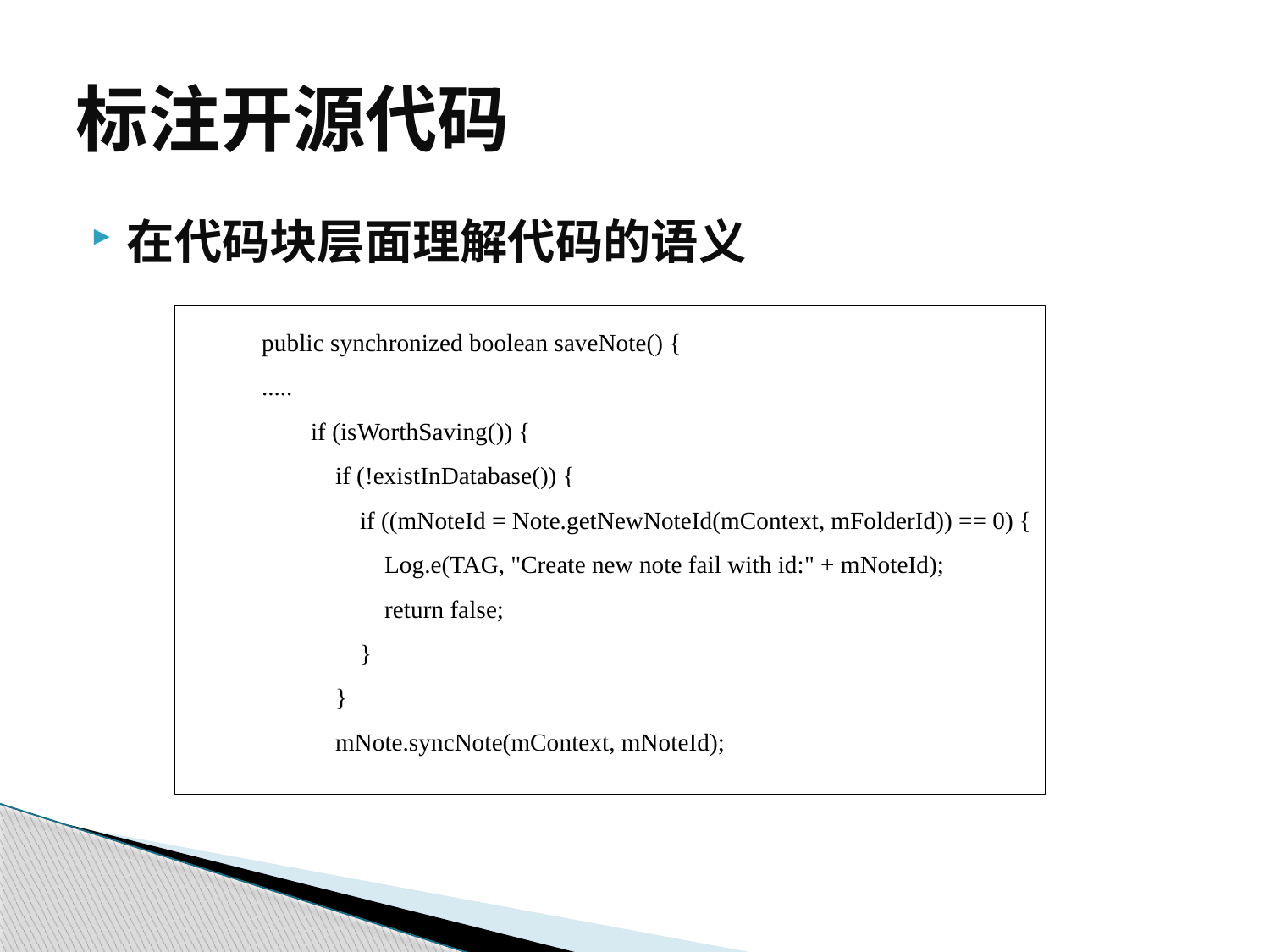

# 标注开源代码
在代码块层面理解代码的语义
public synchronized boolean saveNote() {
.....
        if (isWorthSaving()) {
            if (!existInDatabase()) {
                if ((mNoteId = Note.getNewNoteId(mContext, mFolderId)) == 0) {
                    Log.e(TAG, "Create new note fail with id:" + mNoteId);
                    return false;
                }
            }
            mNote.syncNote(mContext, mNoteId);